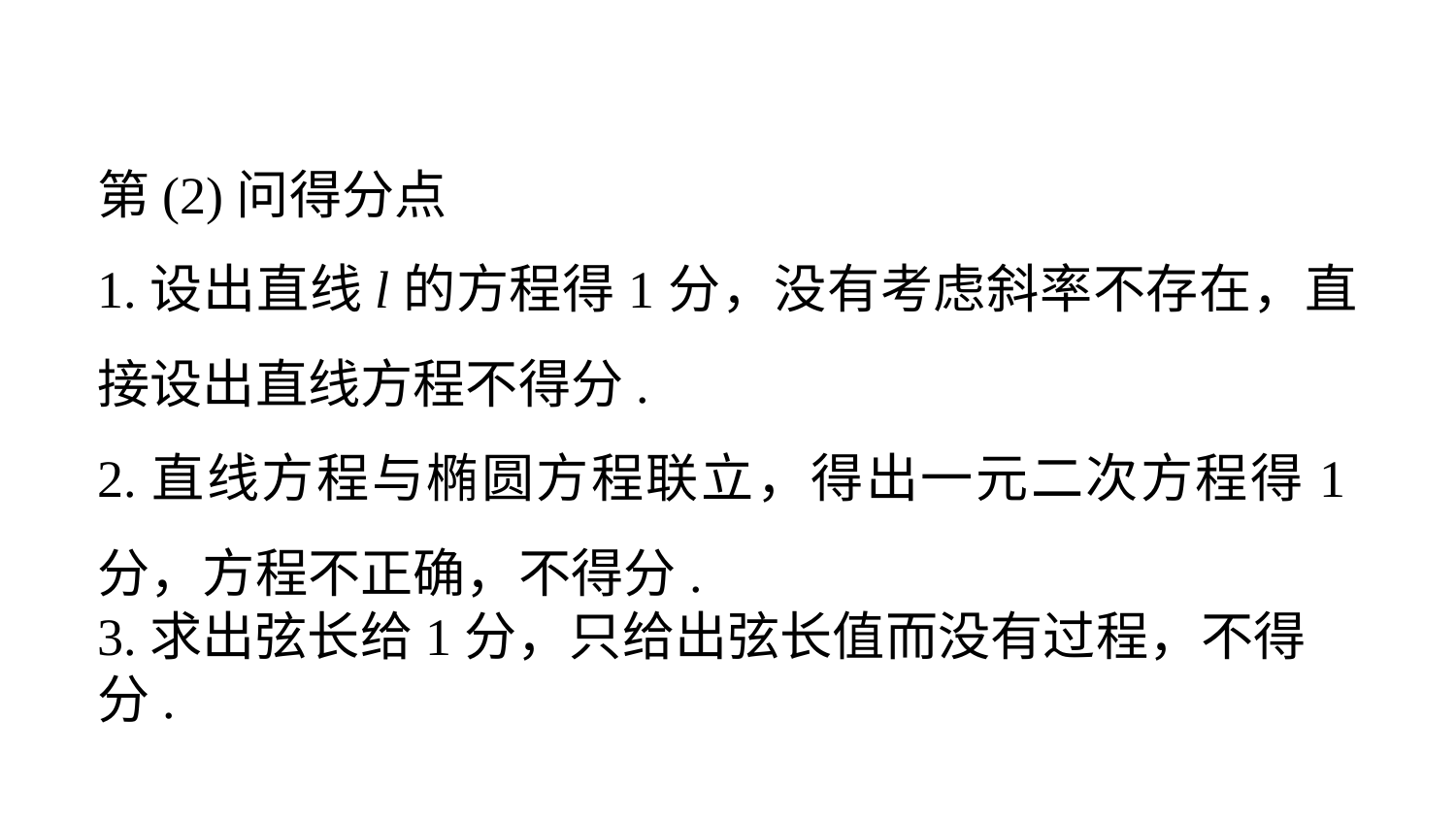

第(2)问得分点
1.设出直线l的方程得1分，没有考虑斜率不存在，直接设出直线方程不得分.
2.直线方程与椭圆方程联立，得出一元二次方程得1分，方程不正确，不得分.
3.求出弦长给1分，只给出弦长值而没有过程，不得分.